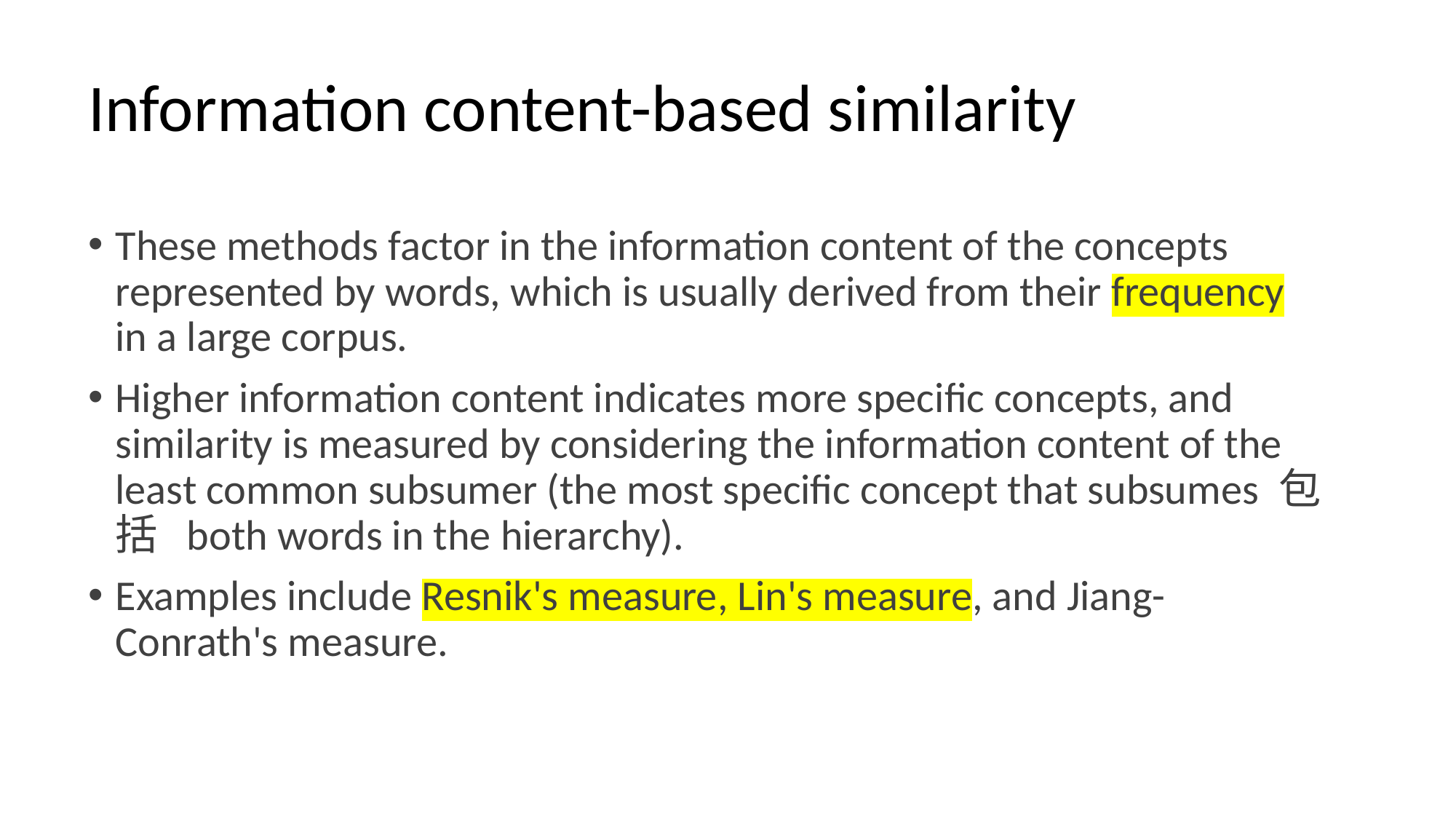

# Information content-based similarity
These methods factor in the information content of the concepts represented by words, which is usually derived from their frequency in a large corpus.
Higher information content indicates more specific concepts, and similarity is measured by considering the information content of the least common subsumer (the most specific concept that subsumes 包括  both words in the hierarchy).
Examples include Resnik's measure, Lin's measure, and Jiang-Conrath's measure.